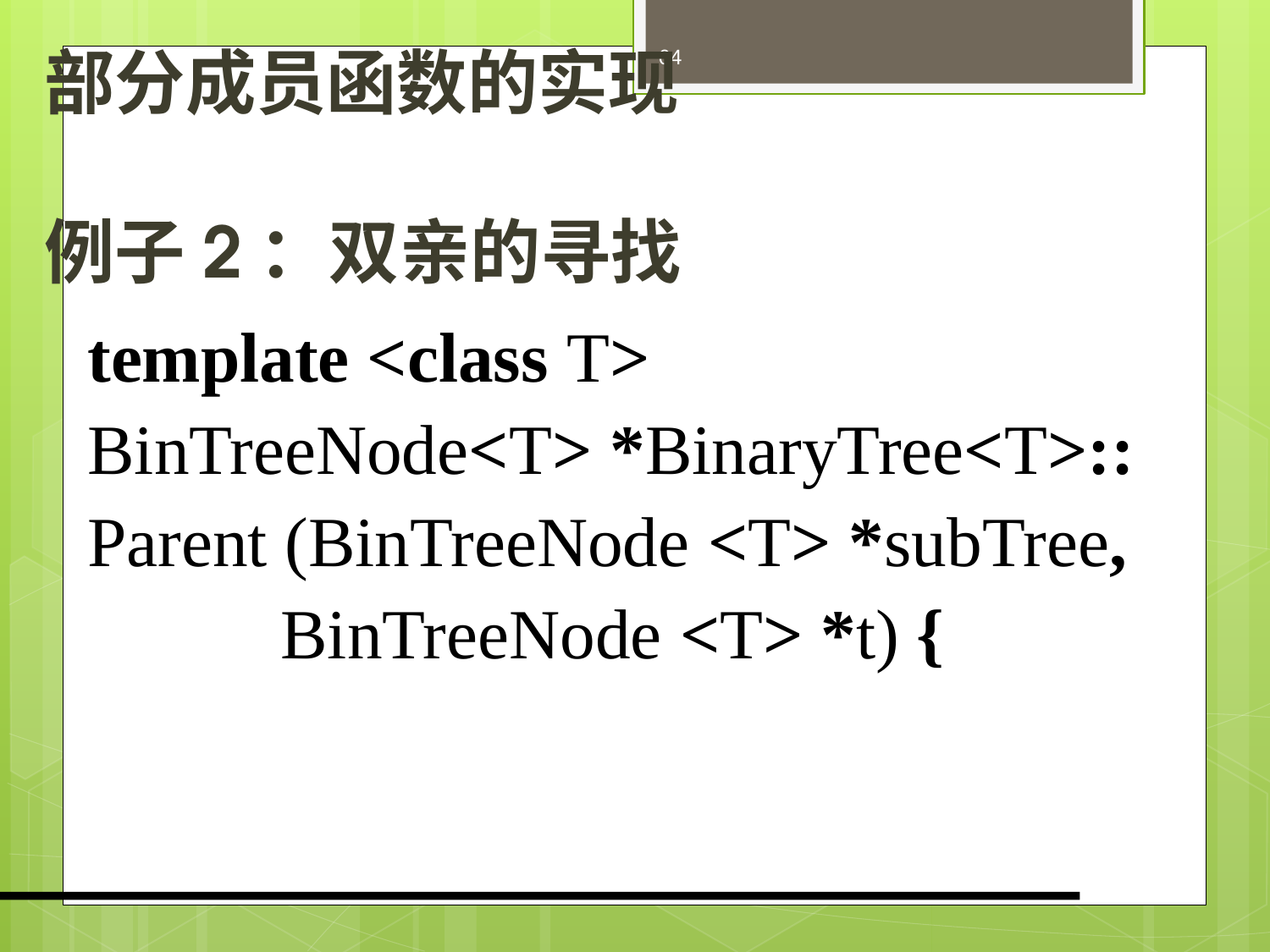

64
部分成员函数的实现

例子2：双亲的寻找
template <class T>
BinTreeNode<T> *BinaryTree<T>::
Parent (BinTreeNode <T> *subTree,
           BinTreeNode <T> *t) {